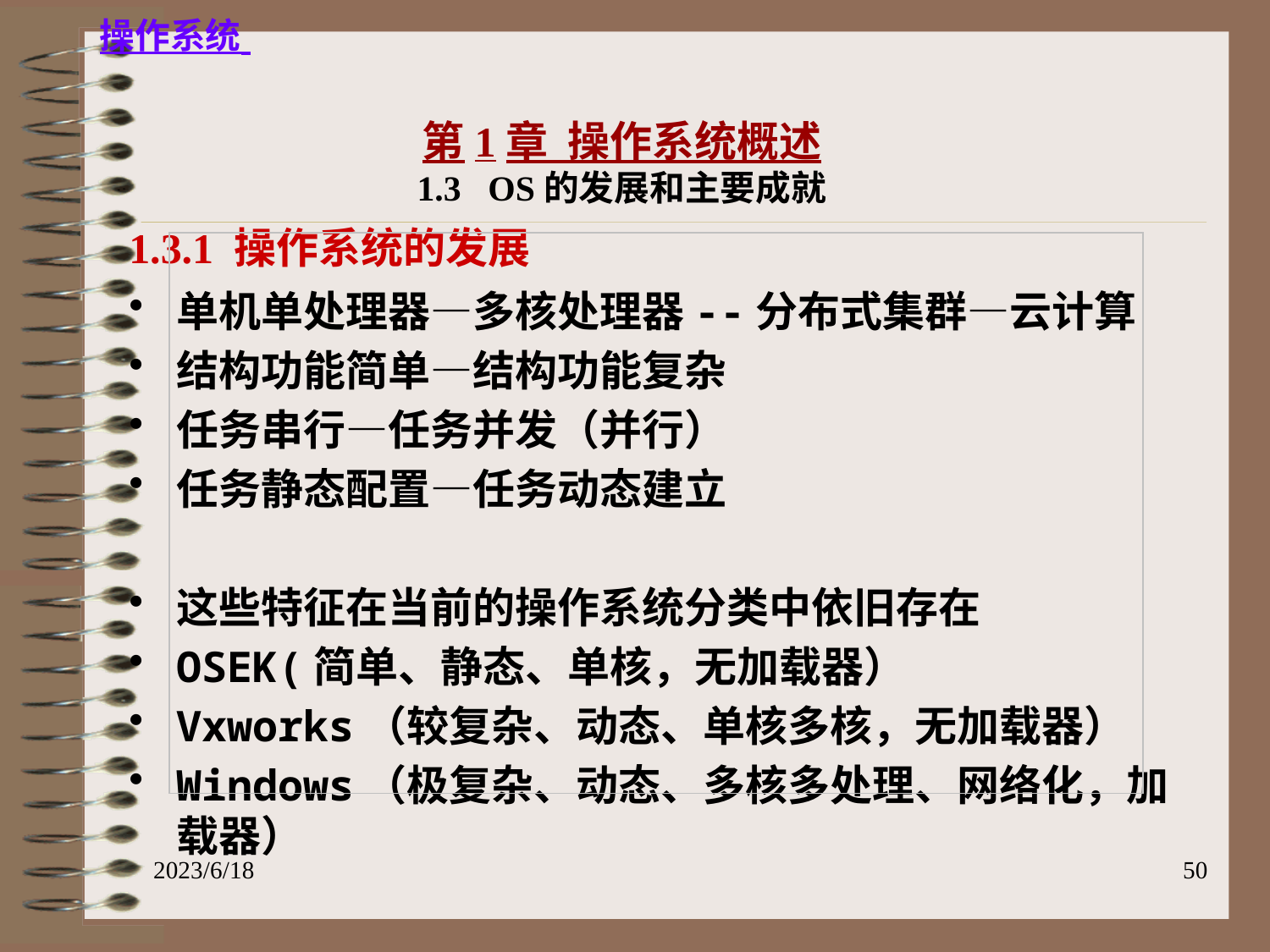

第1章  操作系统概述
1.3   OS的发展和主要成就
1.3.1 操作系统的发展
单机单处理器—多核处理器--分布式集群—云计算
结构功能简单—结构功能复杂
任务串行—任务并发（并行）
任务静态配置—任务动态建立

这些特征在当前的操作系统分类中依旧存在
OSEK(简单、静态、单核，无加载器）
Vxworks（较复杂、动态、单核多核，无加载器）
Windows（极复杂、动态、多核多处理、网络化，加载器）

2023/6/18
50